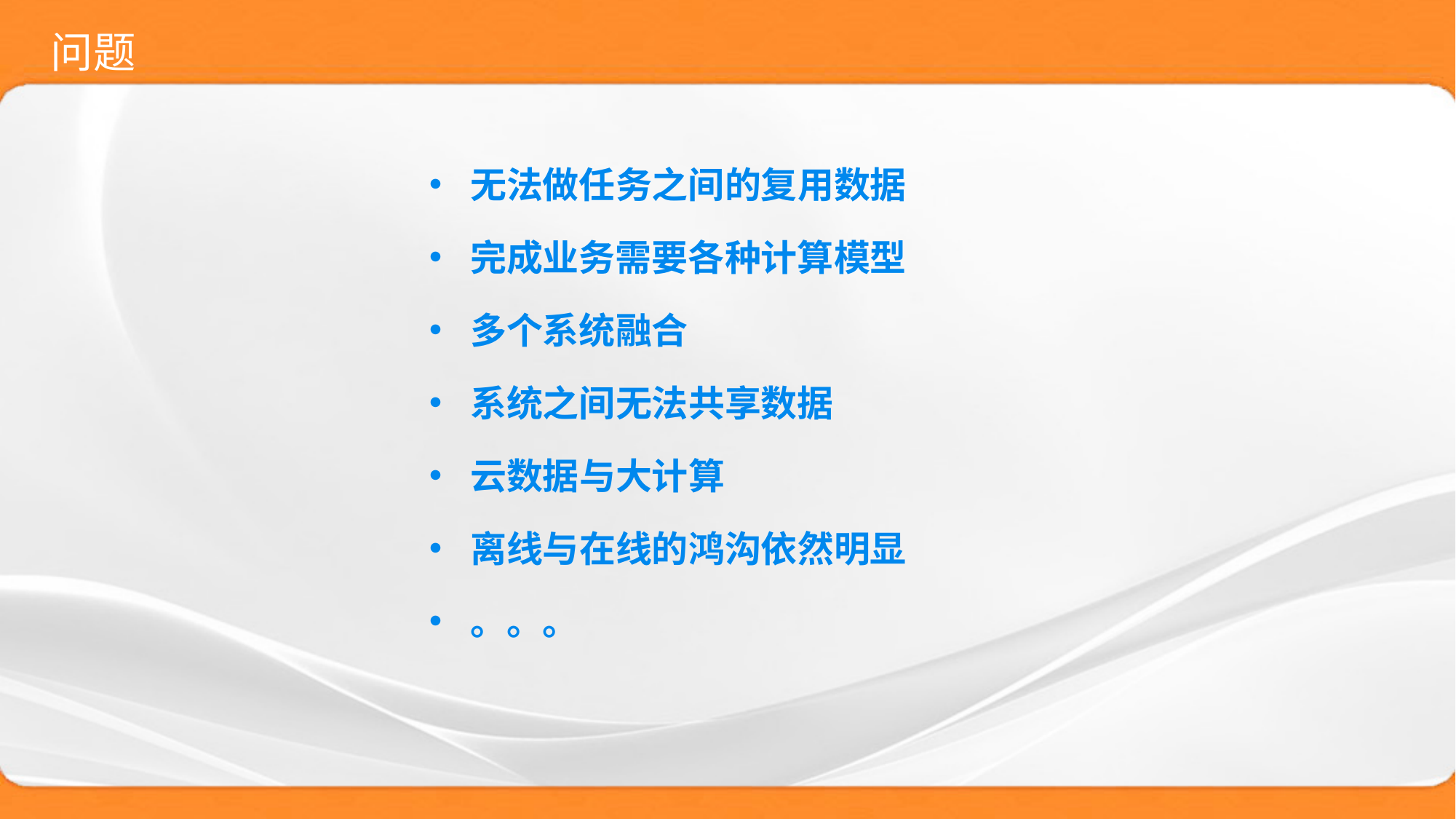

# 问题
无法做任务之间的复用数据
完成业务需要各种计算模型
多个系统融合
系统之间无法共享数据
云数据与大计算
离线与在线的鸿沟依然明显
。。。